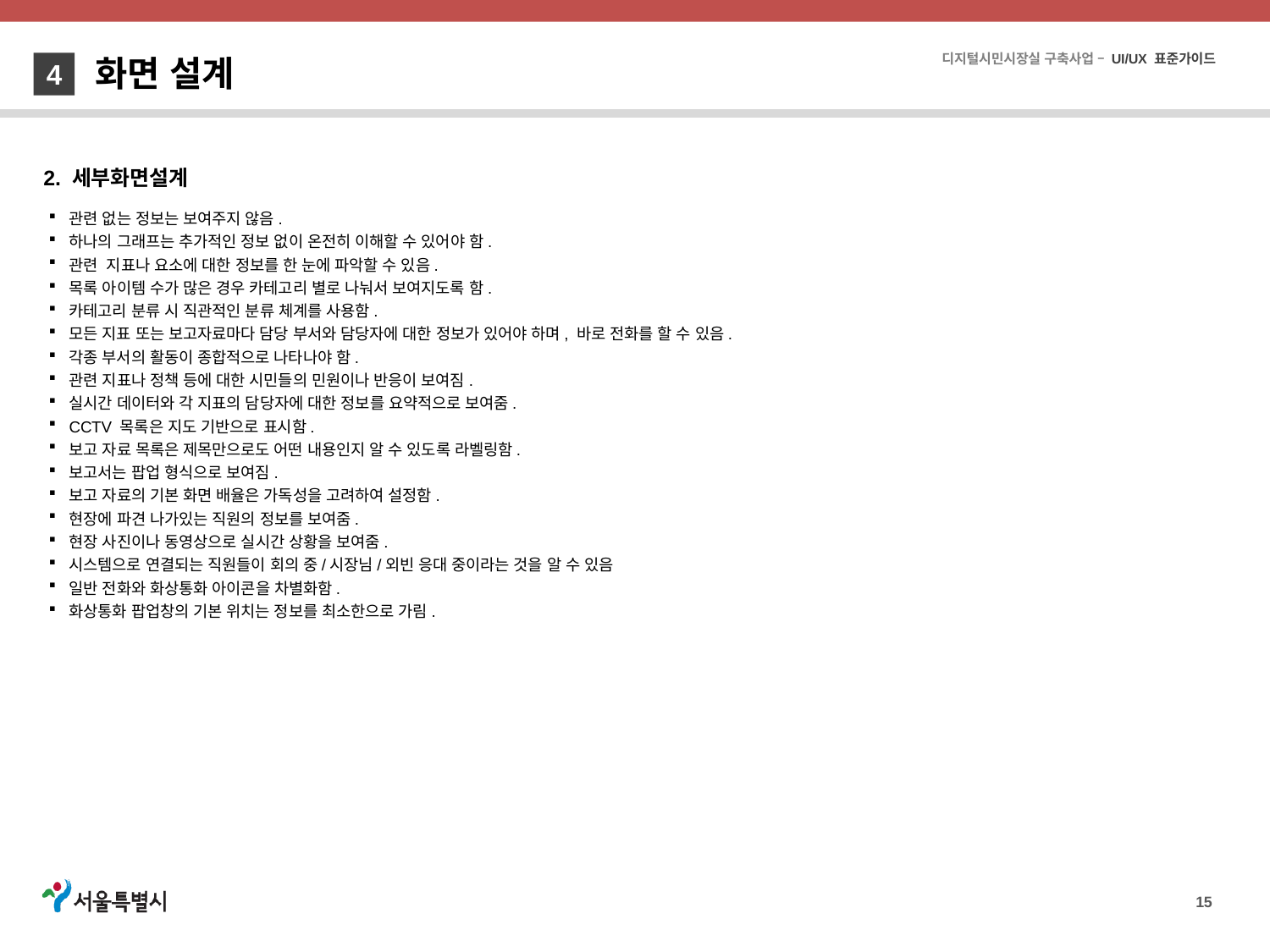

화면 설계
4
2. 세부화면설계
관련 없는 정보는 보여주지 않음.
하나의 그래프는 추가적인 정보 없이 온전히 이해할 수 있어야 함.
관련  지표나 요소에 대한 정보를 한 눈에 파악할 수 있음.
목록 아이템 수가 많은 경우 카테고리 별로 나눠서 보여지도록 함.
카테고리 분류 시 직관적인 분류 체계를 사용함.
모든 지표 또는 보고자료마다 담당 부서와 담당자에 대한 정보가 있어야 하며, 바로 전화를 할 수 있음.
각종 부서의 활동이 종합적으로 나타나야 함.
관련 지표나 정책 등에 대한 시민들의 민원이나 반응이 보여짐.
실시간 데이터와 각 지표의 담당자에 대한 정보를 요약적으로 보여줌.
CCTV 목록은 지도 기반으로 표시함.
보고 자료 목록은 제목만으로도 어떤 내용인지 알 수 있도록 라벨링함.
보고서는 팝업 형식으로 보여짐.
보고 자료의 기본 화면 배율은 가독성을 고려하여 설정함.
현장에 파견 나가있는 직원의 정보를 보여줌.
현장 사진이나 동영상으로 실시간 상황을 보여줌.
시스템으로 연결되는 직원들이 회의 중/시장님/외빈 응대 중이라는 것을 알 수 있음
일반 전화와 화상통화 아이콘을 차별화함.
화상통화 팝업창의 기본 위치는 정보를 최소한으로 가림.